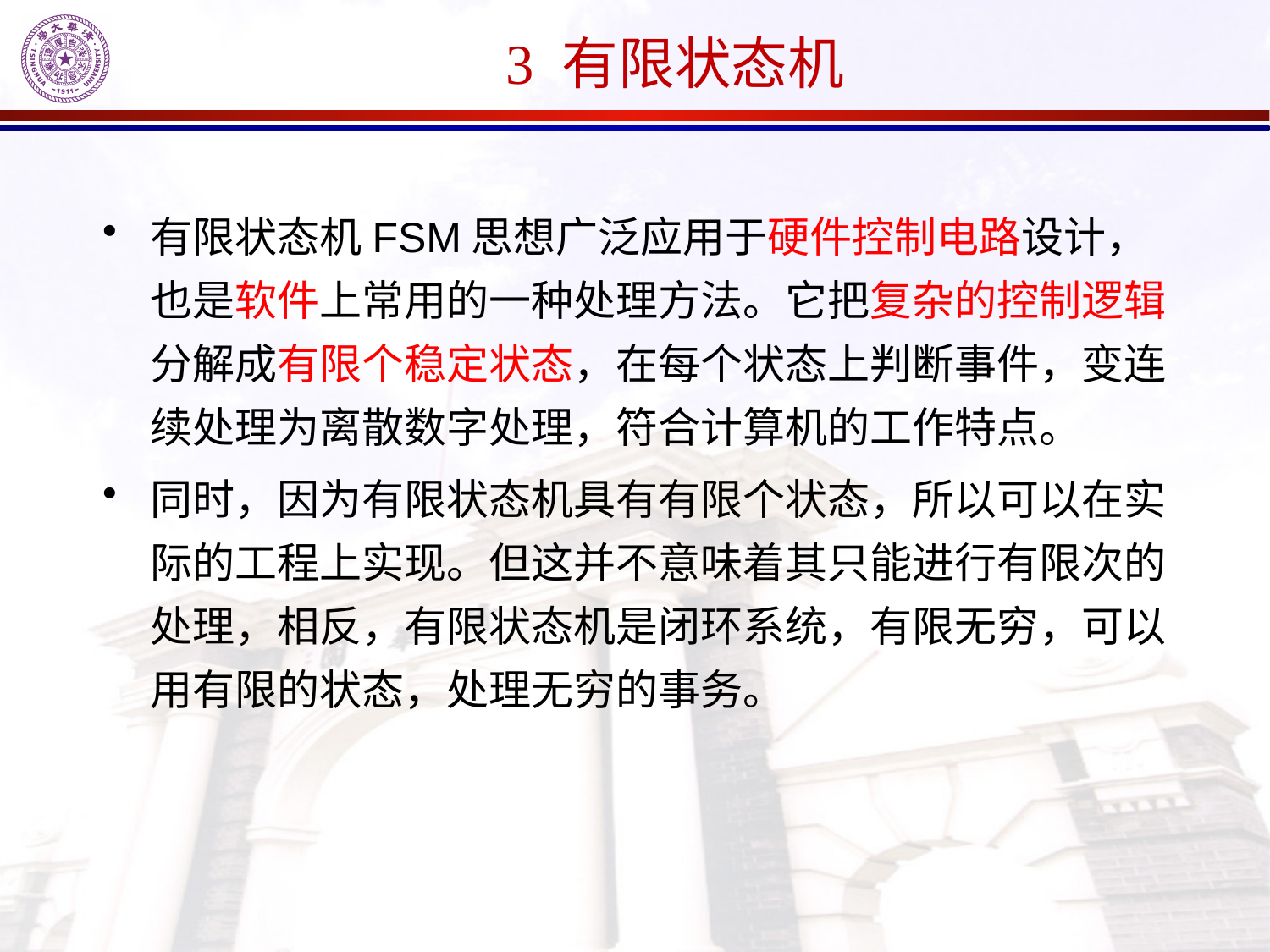

# 3 有限状态机
有限状态机FSM思想广泛应用于硬件控制电路设计，也是软件上常用的一种处理方法。它把复杂的控制逻辑分解成有限个稳定状态，在每个状态上判断事件，变连续处理为离散数字处理，符合计算机的工作特点。
同时，因为有限状态机具有有限个状态，所以可以在实际的工程上实现。但这并不意味着其只能进行有限次的处理，相反，有限状态机是闭环系统，有限无穷，可以用有限的状态，处理无穷的事务。